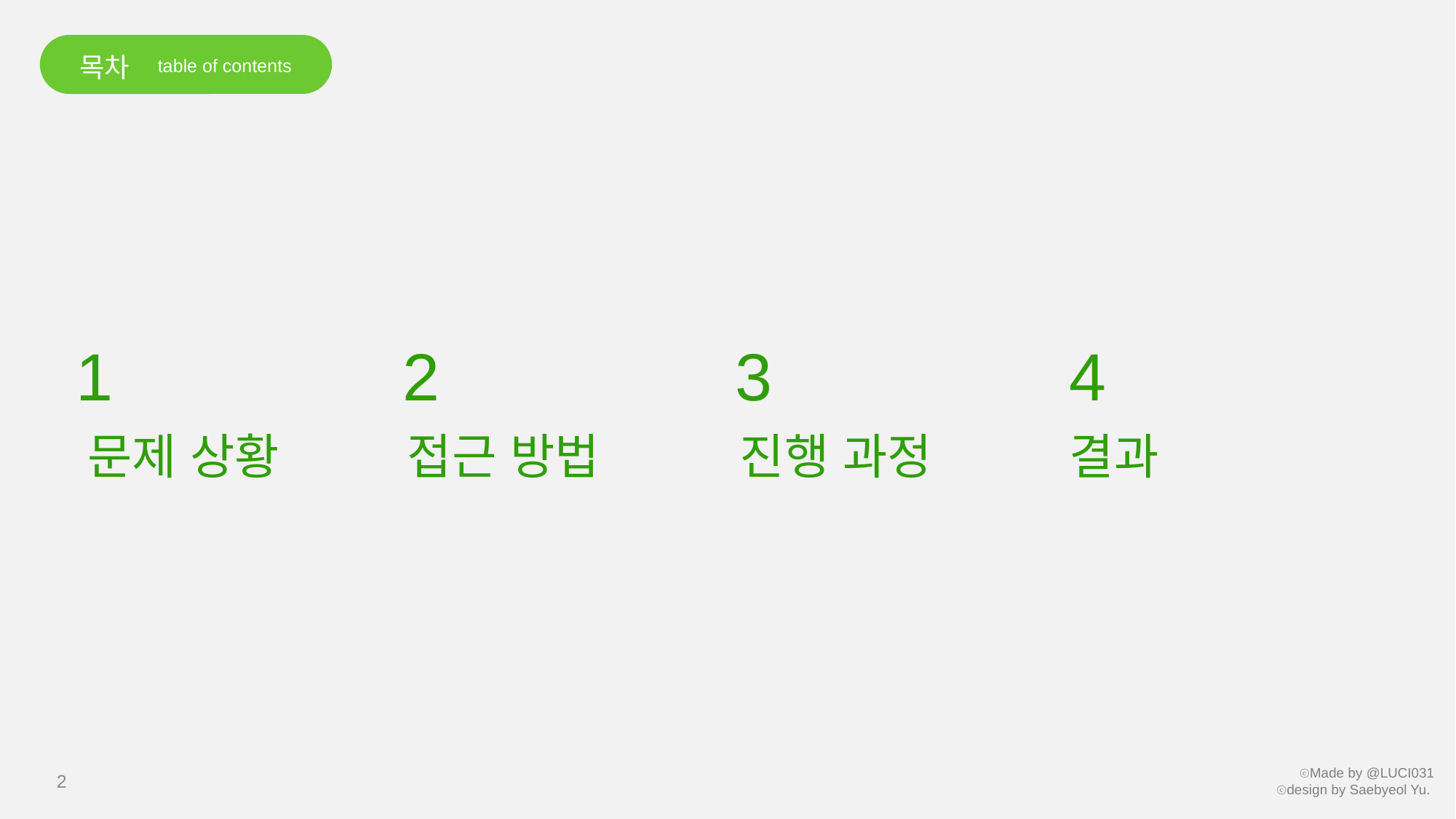

목차
table of contents
4
3
2
1
결과
진행 과정
접근 방법
문제 상황
2